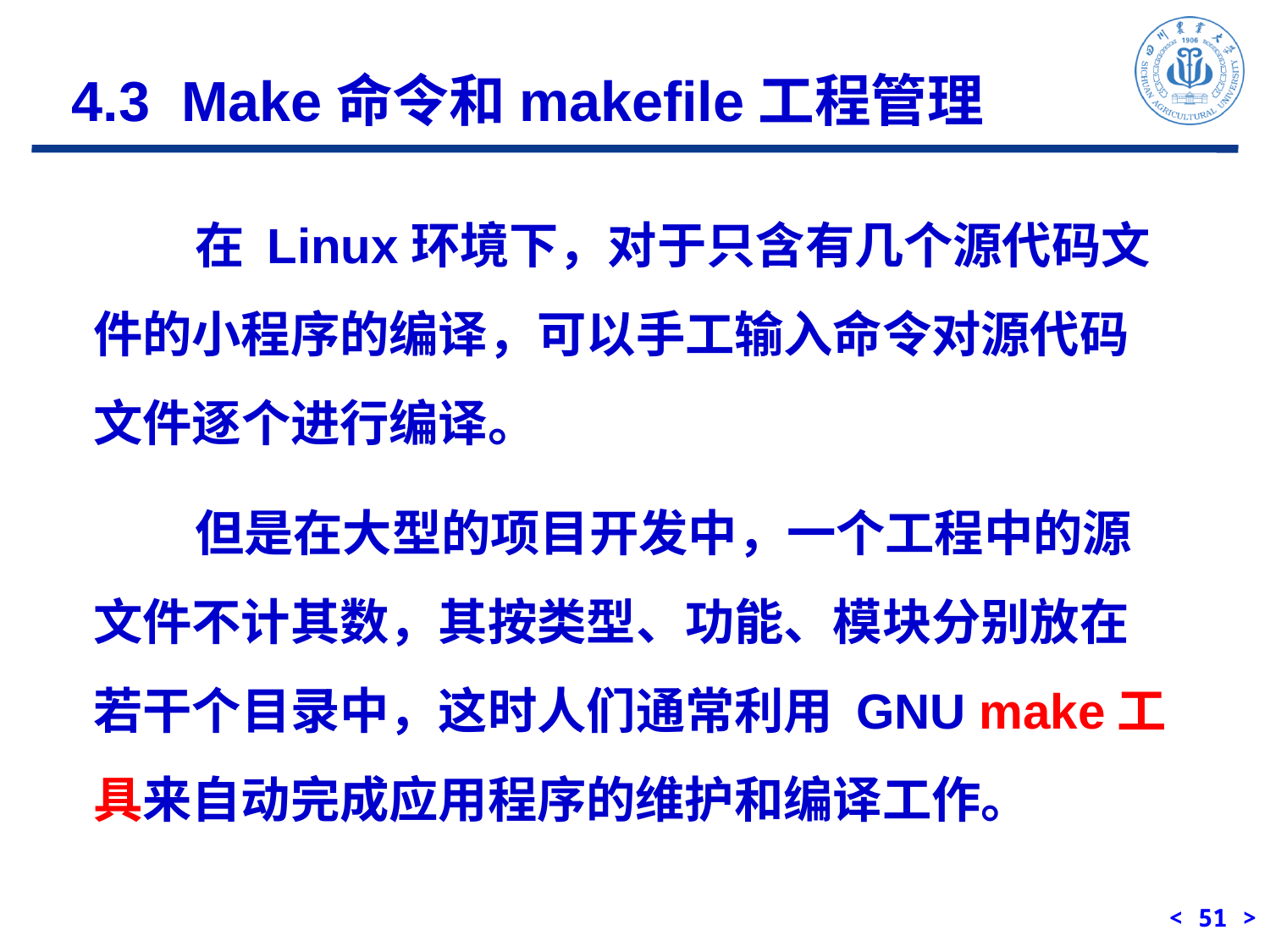

4.3  Make命令和makefile工程管理
        在 Linux环境下，对于只含有几个源代码文件的小程序的编译，可以手工输入命令对源代码文件逐个进行编译。
        但是在大型的项目开发中，一个工程中的源文件不计其数，其按类型、功能、模块分别放在若干个目录中，这时人们通常利用 GNU make工具来自动完成应用程序的维护和编译工作。